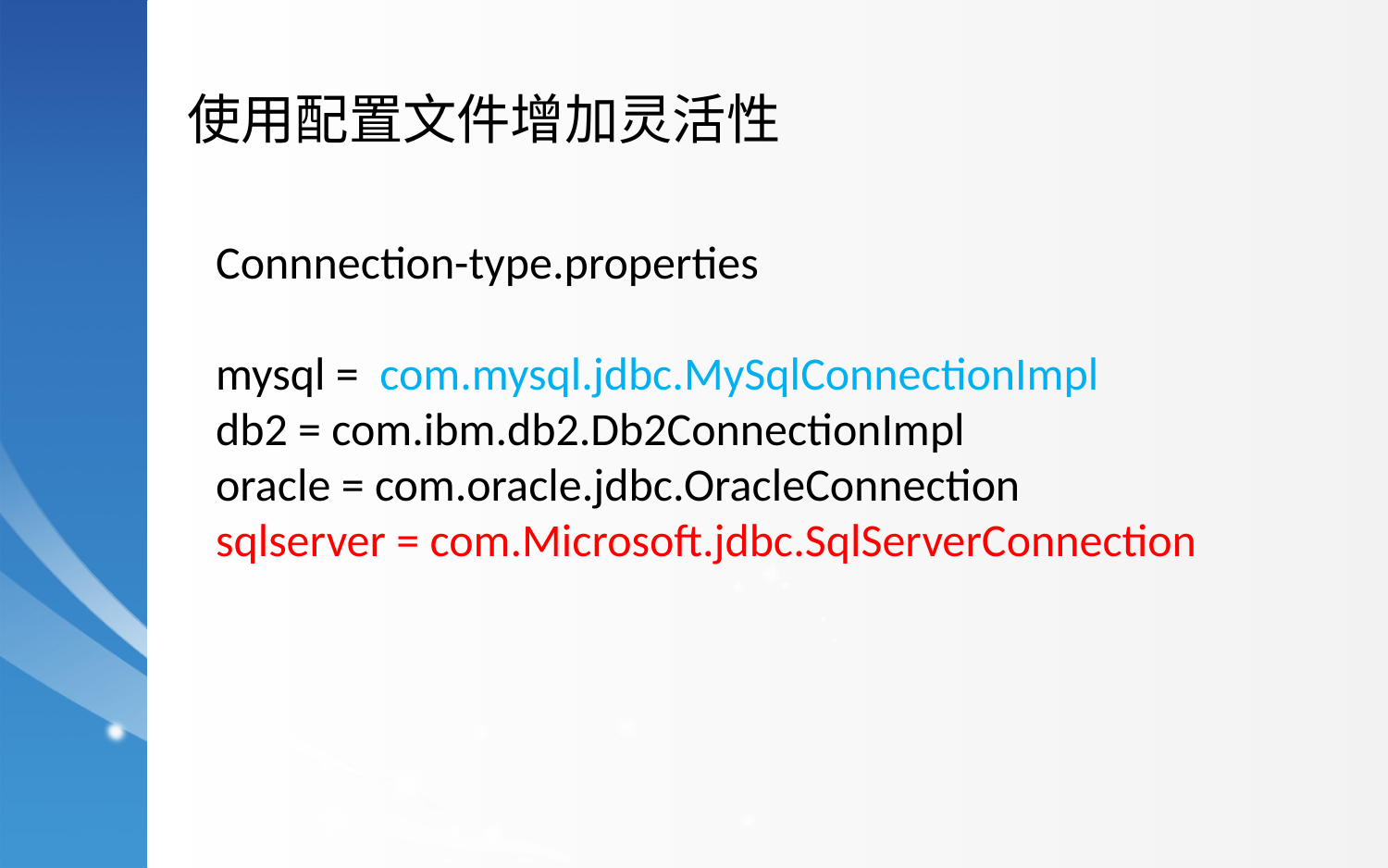

使用配置文件增加灵活性
Connnection-type.properties

mysql =  com.mysql.jdbc.MySqlConnectionImpl
db2 = com.ibm.db2.Db2ConnectionImpl
oracle = com.oracle.jdbc.OracleConnection
sqlserver = com.Microsoft.jdbc.SqlServerConnection